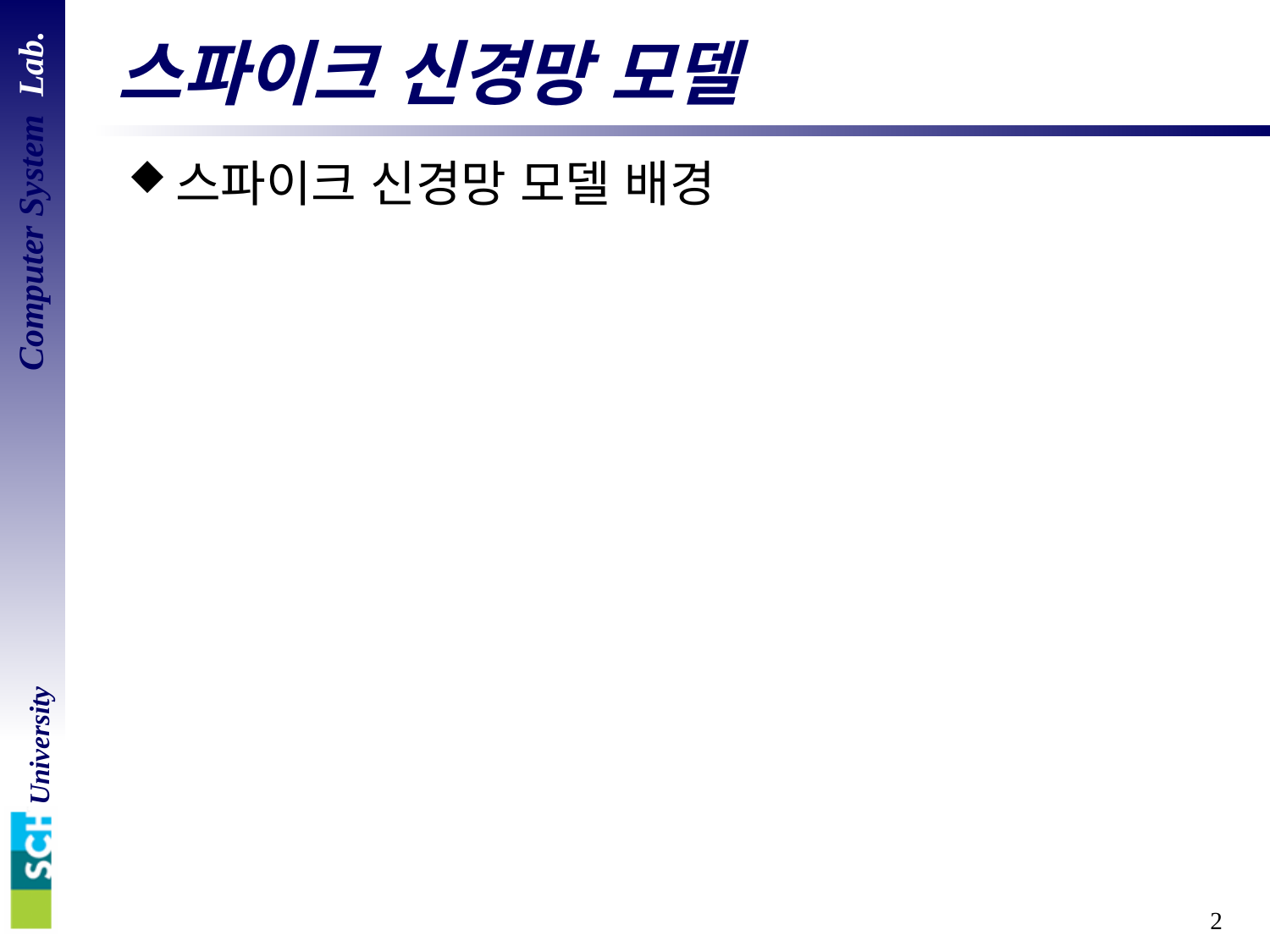

# 스파이크 신경망 모델
스파이크 신경망 모델 배경